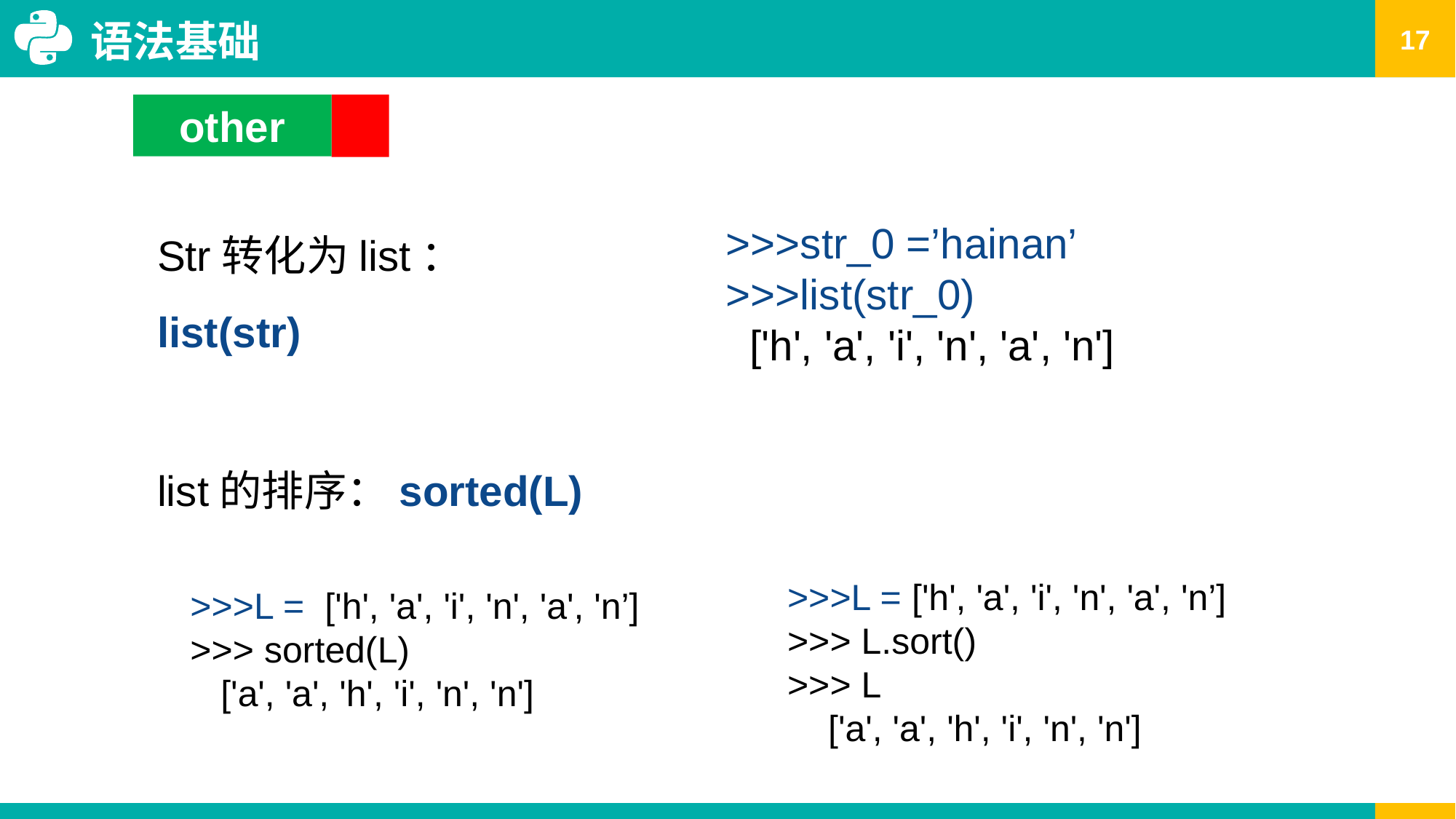

语法基础
other

Str转化为list：list(str)
>>>str_0 =’hainan’
>>>list(str_0)
  ['h', 'a', 'i', 'n', 'a', 'n']
list的排序：sorted(L)
>>>L = ['h', 'a', 'i', 'n', 'a', 'n’]
>>> L.sort()
>>> L
    ['a', 'a', 'h', 'i', 'n', 'n']
>>>L =  ['h', 'a', 'i', 'n', 'a', 'n’]
>>> sorted(L)
   ['a', 'a', 'h', 'i', 'n', 'n']